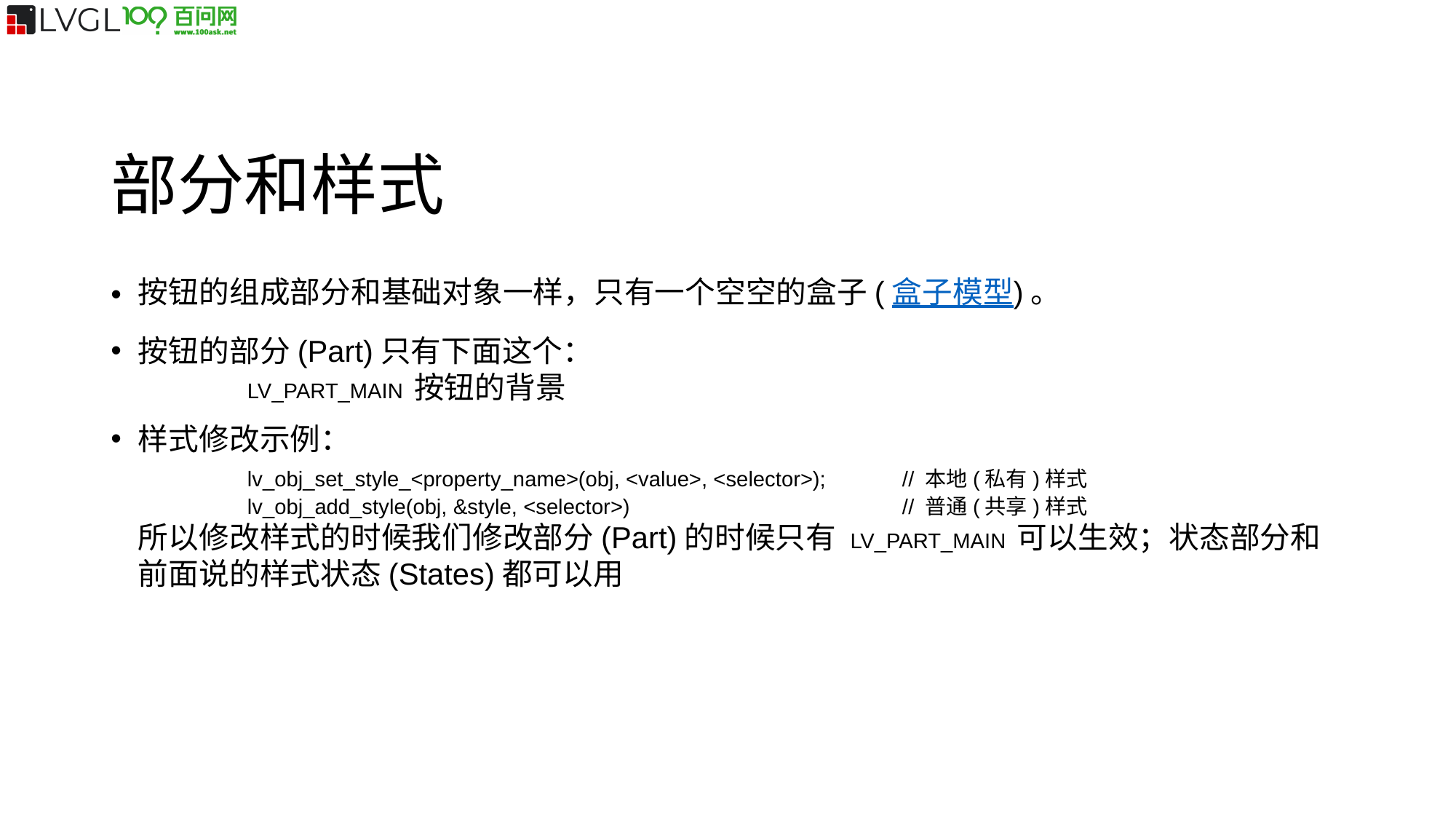

部分和样式
按钮的组成部分和基础对象一样，只有一个空空的盒子(盒子模型)。
按钮的部分(Part)只有下面这个：
	LV_PART_MAIN 按钮的背景
样式修改示例：
	lv_obj_set_style_<property_name>(obj, <value>, <selector>);	// 本地(私有)样式
	lv_obj_add_style(obj, &style, <selector>)			// 普通(共享)样式
所以修改样式的时候我们修改部分(Part)的时候只有 LV_PART_MAIN 可以生效；状态部分和前面说的样式状态(States)都可以用